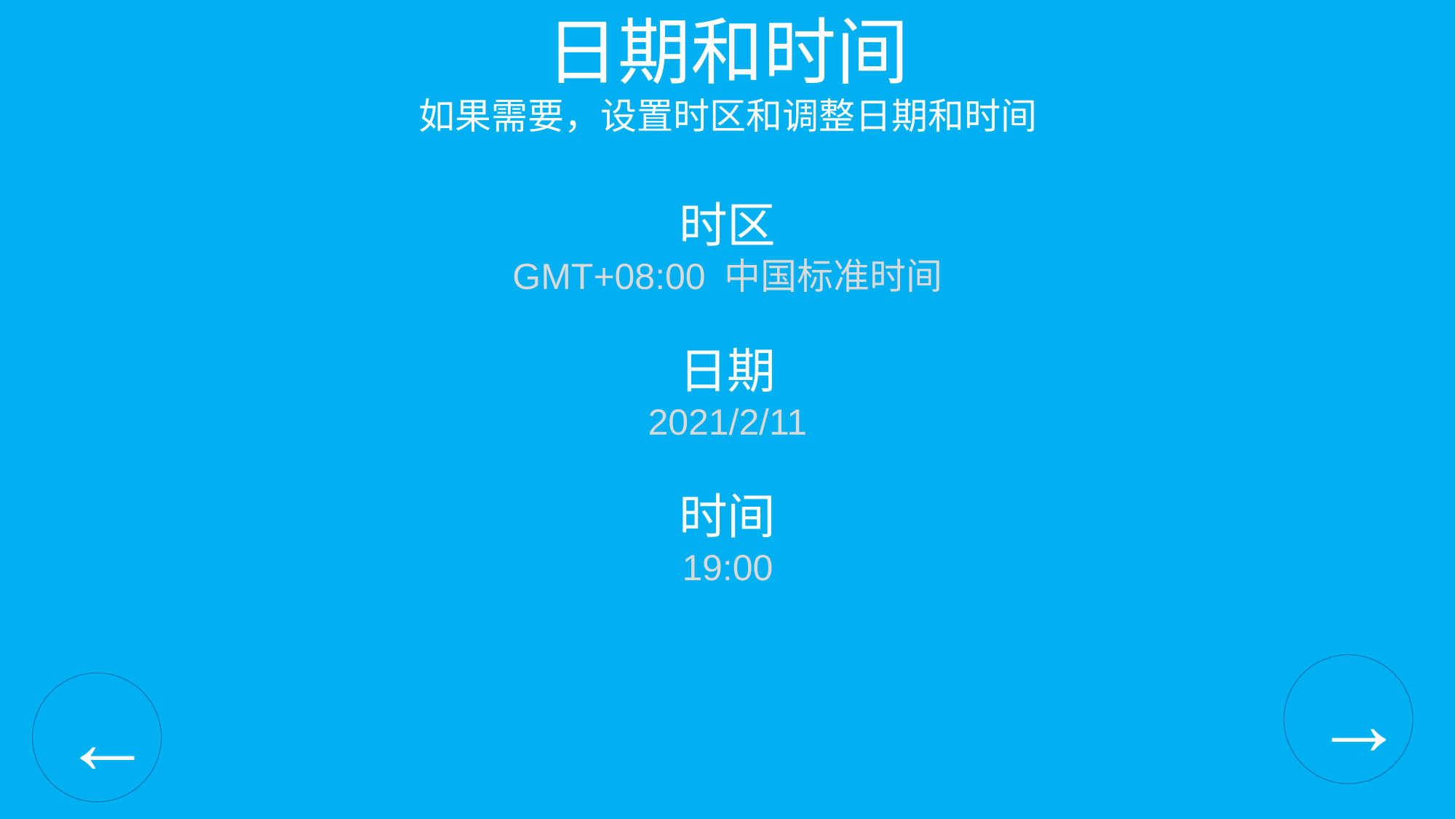

日期和时间
如果需要，设置时区和调整日期和时间

时区
GMT+08:00 中国标准时间

日期
2021/2/11

时间
19:00
→
←